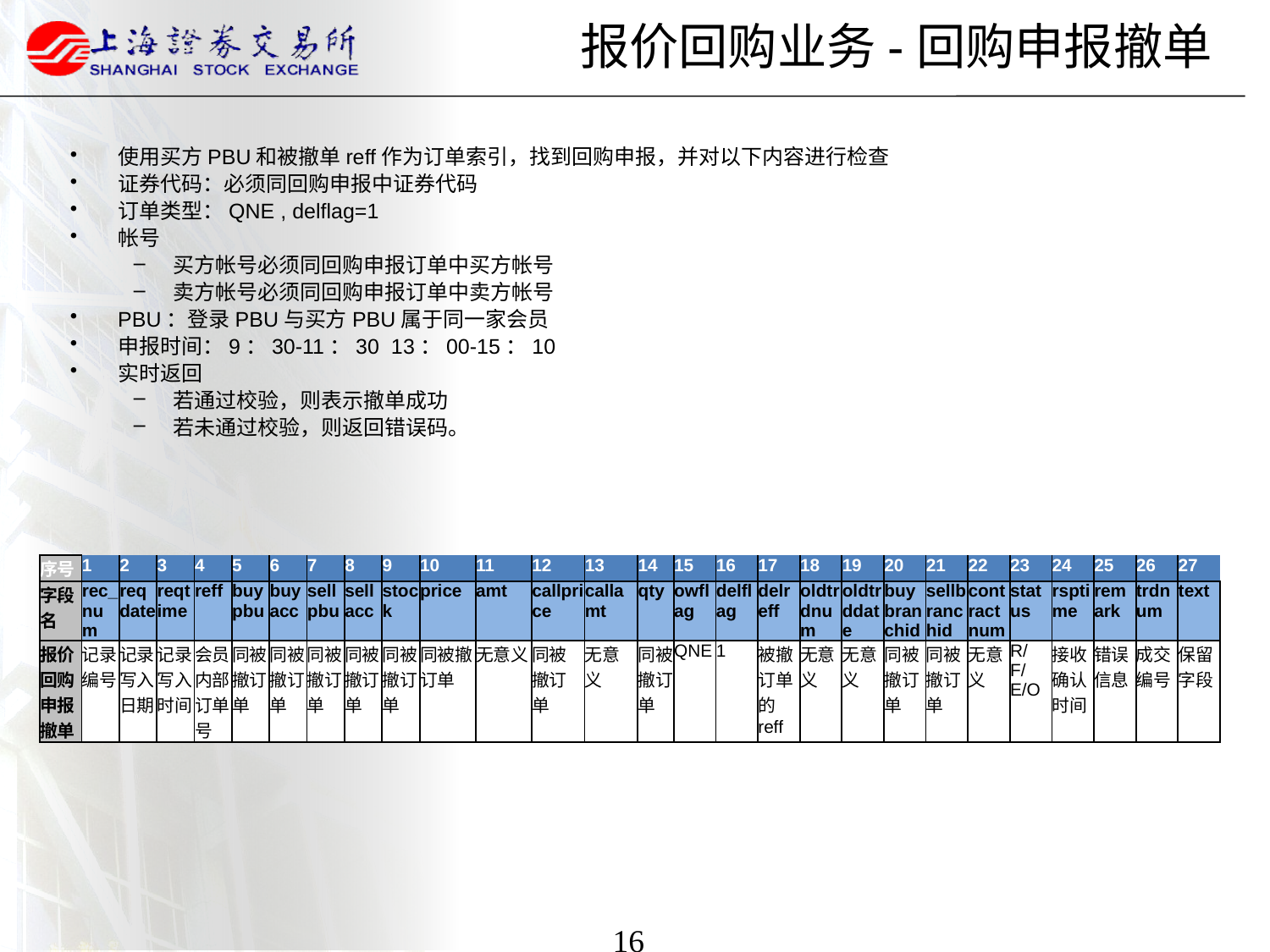

# 报价回购业务-回购申报撤单

使用买方PBU和被撤单reff作为订单索引，找到回购申报，并对以下内容进行检查
证券代码：必须同回购申报中证券代码
订单类型：QNE , delflag=1
帐号
买方帐号必须同回购申报订单中买方帐号
卖方帐号必须同回购申报订单中卖方帐号
PBU：登录PBU与买方PBU属于同一家会员
申报时间：9：30-11：30  13：00-15：10
实时返回
若通过校验，则表示撤单成功
若未通过校验，则返回错误码。
| 序号 | 1 | 2 | 3 | 4 | 5 | 6 | 7 | 8 | 9 | 10 | 11 | 12 | 13 | 14 | 15 | 16 | 17 | 18 | 19 | 20 | 21 | 22 | 23 | 24 | 25 | 26 | 27 |
| --- | --- | --- | --- | --- | --- | --- | --- | --- | --- | --- | --- | --- | --- | --- | --- | --- | --- | --- | --- | --- | --- | --- | --- | --- | --- | --- | --- |
| 字段名 | rec\_num | reqdate | reqtime | reff | buypbu | buyacc | sellpbu | sellacc | stock | price | amt | callprice | callamt | qty | owflag | delflag | delreff | oldtrdnum | oldtrddate | buybranchid | sellbranchid | contractnum | status | rsptime | remark | trdnum | text |
| 报价回购申报撤单 | 记录编号 | 记录写入日期 | 记录写入时间 | 会员内部订单号 | 同被撤订单 | 同被撤订单 | 同被撤订单 | 同被撤订单 | 同被撤订单 | 同被撤订单 | 无意义 | 同被撤订单 | 无意义 | 同被撤订单 | QNE | 1 | 被撤订单的reff | 无意义 | 无意义 | 同被撤订单 | 同被撤订单 | 无意义 | R/F/E/O | 接收确认时间 | 错误信息 | 成交编号 | 保留字段 |
16